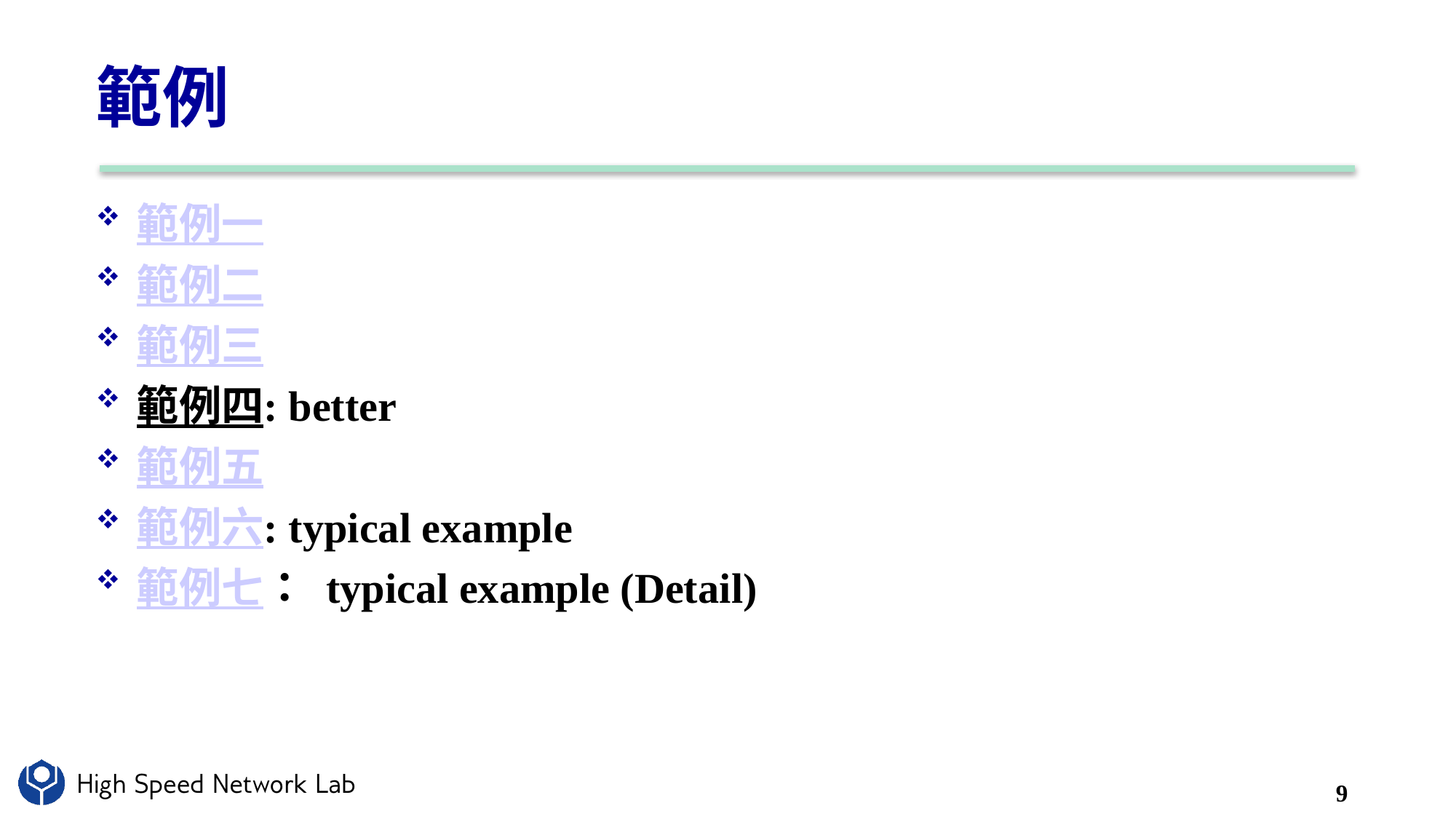

# 範例
範例一
範例二
範例三
範例四: better
範例五
範例六: typical example
範例七： typical example (Detail)

9